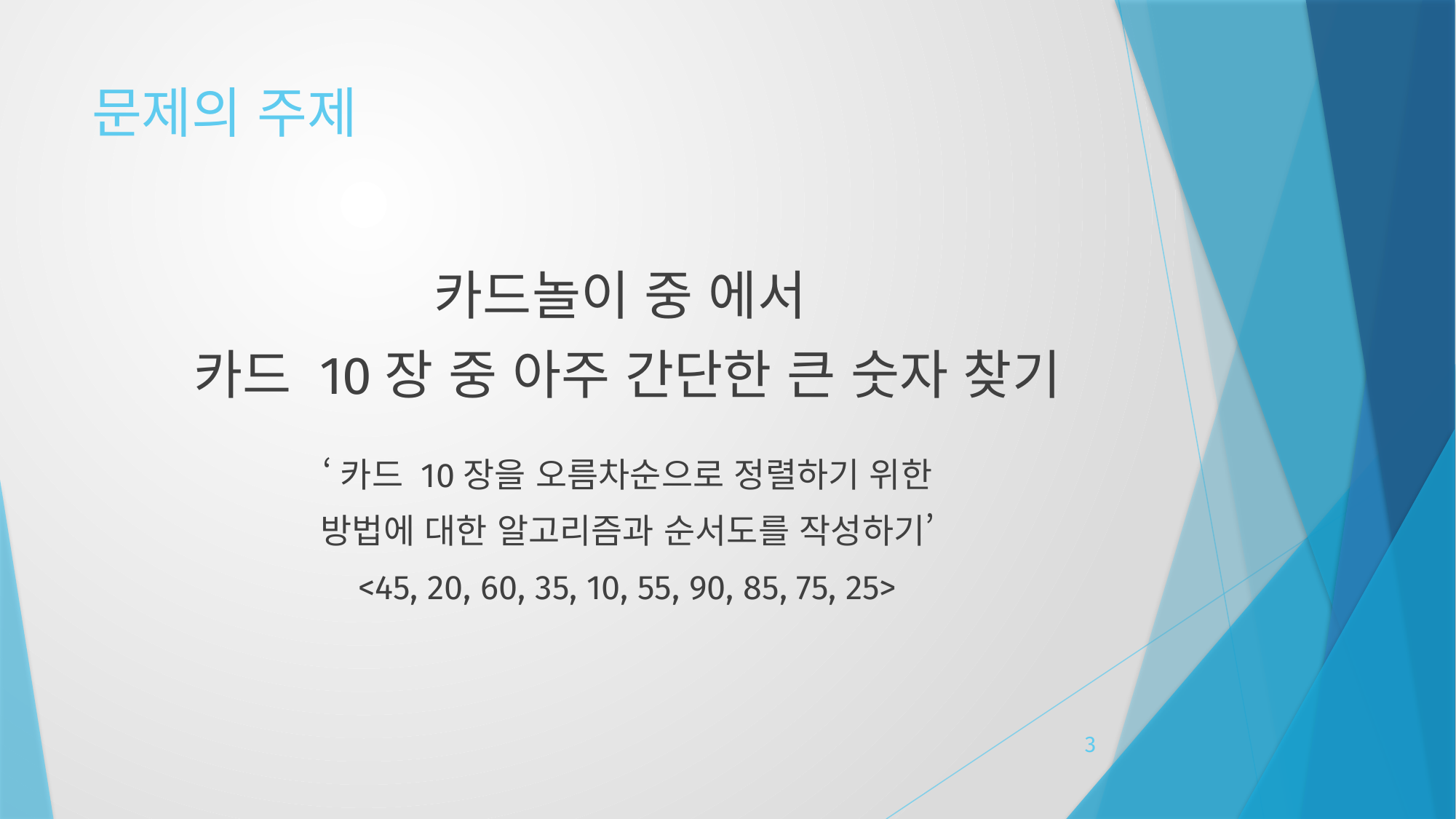

# 문제의 주제
카드놀이 중 에서
카드 10장 중 아주 간단한 큰 숫자 찾기

‘카드 10장을 오름차순으로 정렬하기 위한
방법에 대한 알고리즘과 순서도를 작성하기’
<45, 20, 60, 35, 10, 55, 90, 85, 75, 25>
3